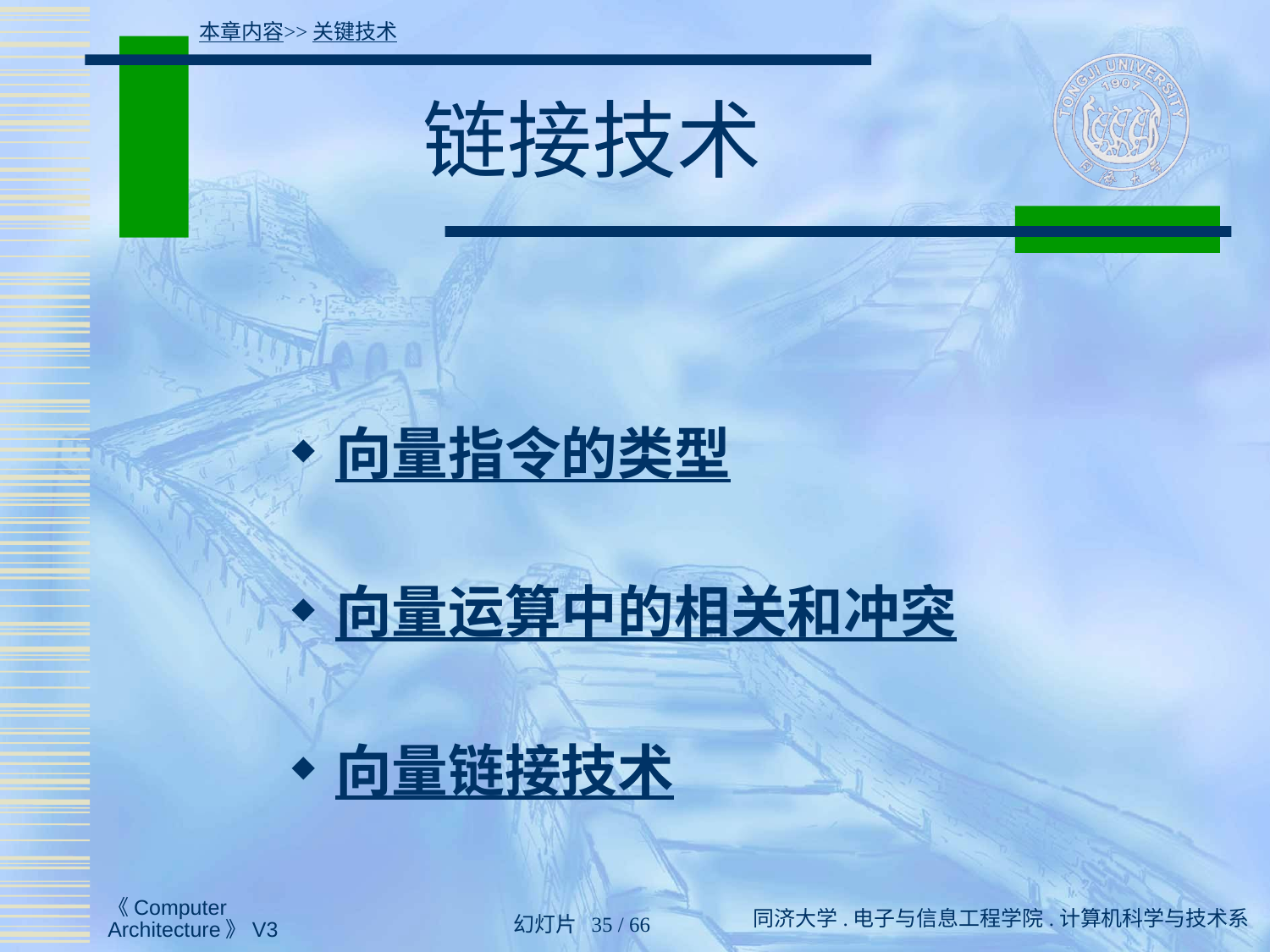

本章内容>>关键技术
# 链接技术
向量指令的类型
向量运算中的相关和冲突
向量链接技术